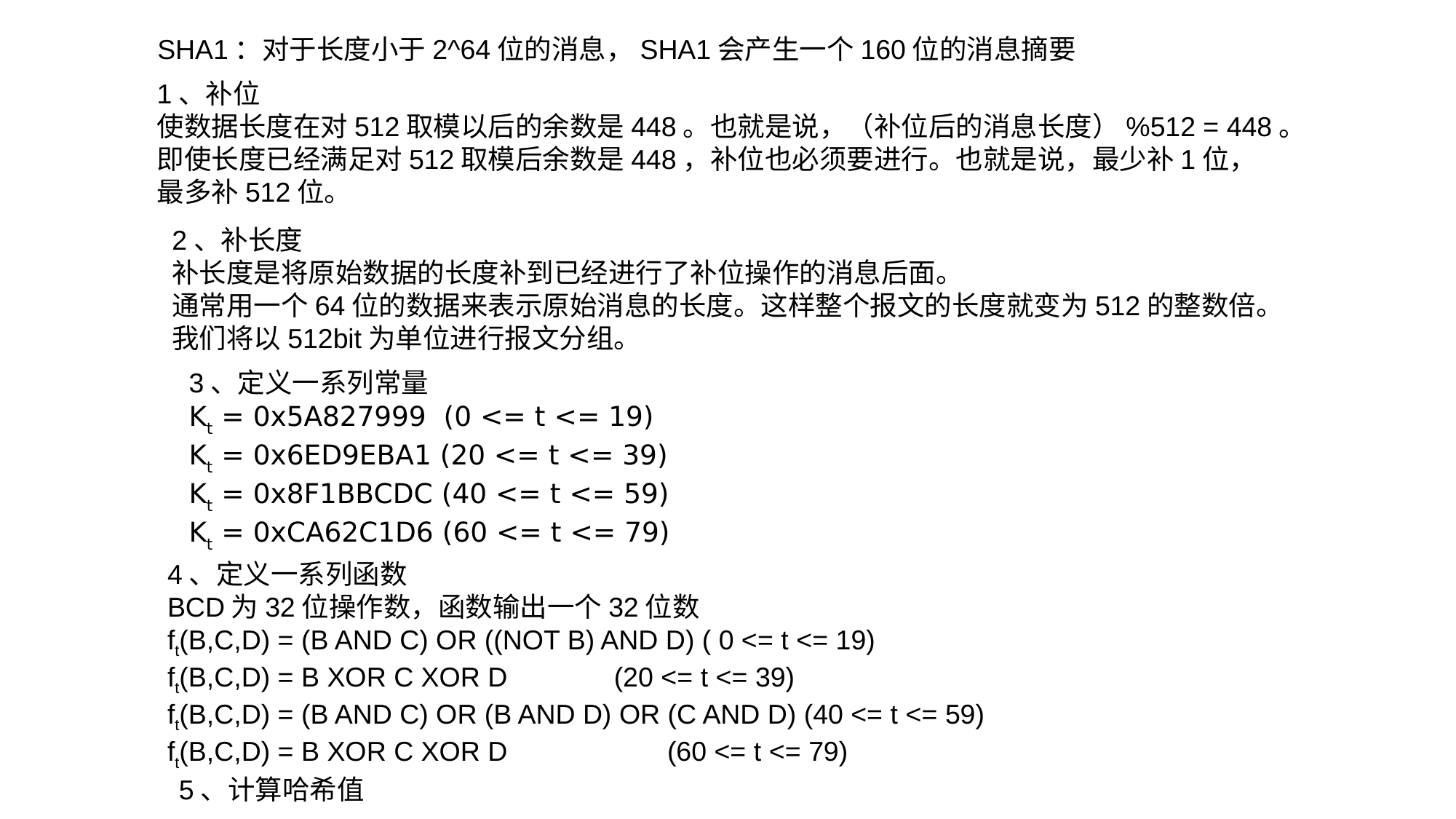

SHA1：对于长度小于2^64位的消息，SHA1会产生一个160位的消息摘要
1、补位
使数据长度在对512取模以后的余数是448。也就是说，（补位后的消息长度）%512 = 448。
即使长度已经满足对512取模后余数是448，补位也必须要进行。也就是说，最少补1位，
最多补512位。
2、补长度
补长度是将原始数据的长度补到已经进行了补位操作的消息后面。
通常用一个64位的数据来表示原始消息的长度。这样整个报文的长度就变为512的整数倍。
我们将以512bit为单位进行报文分组。
3、定义一系列常量
Kt = 0x5A827999  (0 <= t <= 19)
Kt = 0x6ED9EBA1 (20 <= t <= 39)
Kt = 0x8F1BBCDC (40 <= t <= 59)
Kt = 0xCA62C1D6 (60 <= t <= 79)

4、定义一系列函数
BCD为32位操作数，函数输出一个32位数
ft(B,C,D) = (B AND C) OR ((NOT B) AND D) ( 0 <= t <= 19)
ft(B,C,D) = B XOR C XOR D              (20 <= t <= 39)
ft(B,C,D) = (B AND C) OR (B AND D) OR (C AND D) (40 <= t <= 59)
ft(B,C,D) = B XOR C XOR D                     (60 <= t <= 79)

5、计算哈希值